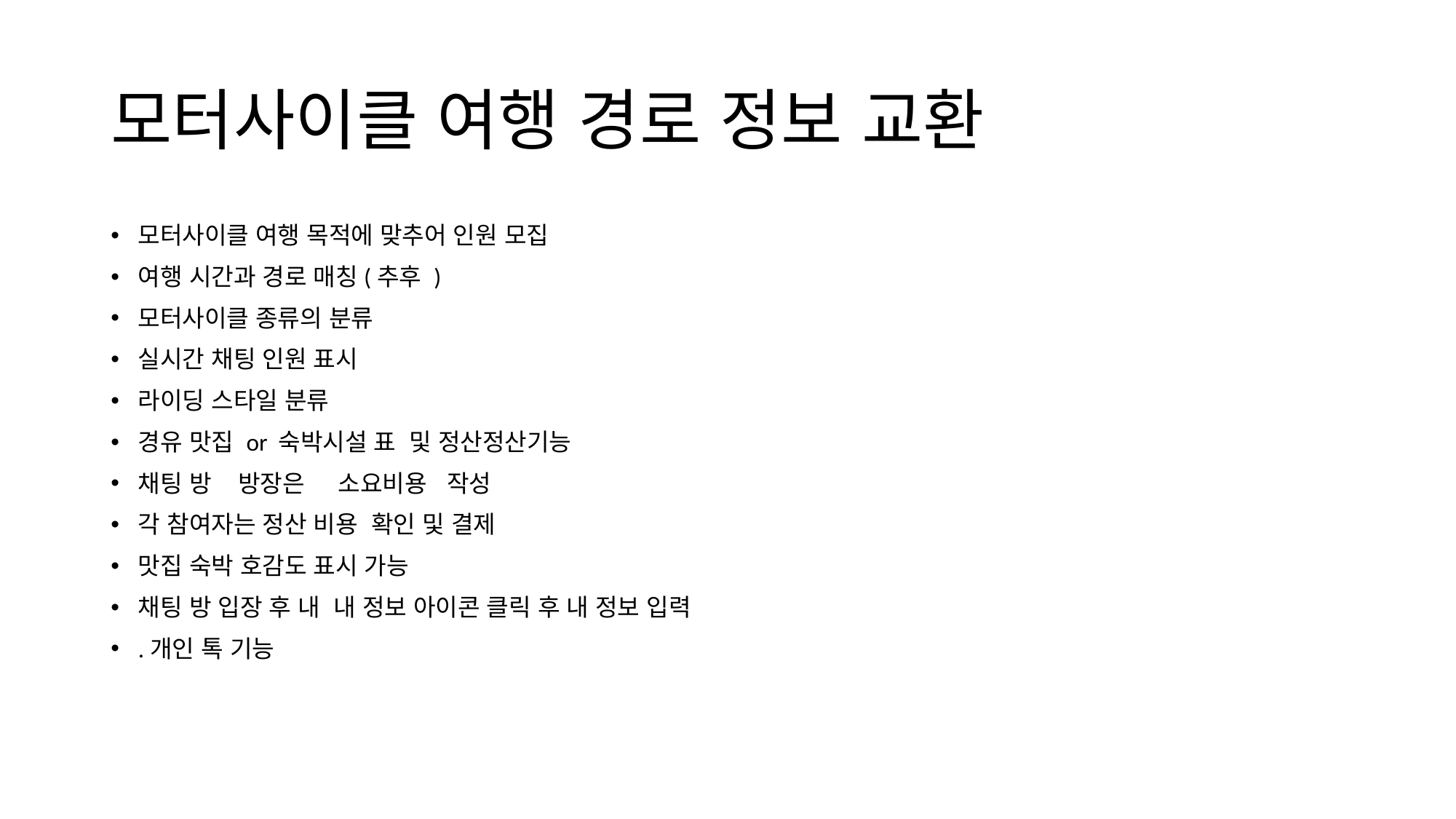

# 모터사이클 여행 경로 정보 교환
모터사이클 여행 목적에 맞추어 인원 모집
여행 시간과 경로 매칭(추후 )
모터사이클 종류의 분류
실시간 채팅 인원 표시
라이딩 스타일 분류
경유 맛집 or 숙박시설 표  및 정산정산기능
채팅 방    방장은     소요비용   작성
각 참여자는 정산 비용  확인 및 결제
맛집 숙박 호감도 표시 가능
채팅 방 입장 후 내  내 정보 아이콘 클릭 후 내 정보 입력
.개인 톡 기능